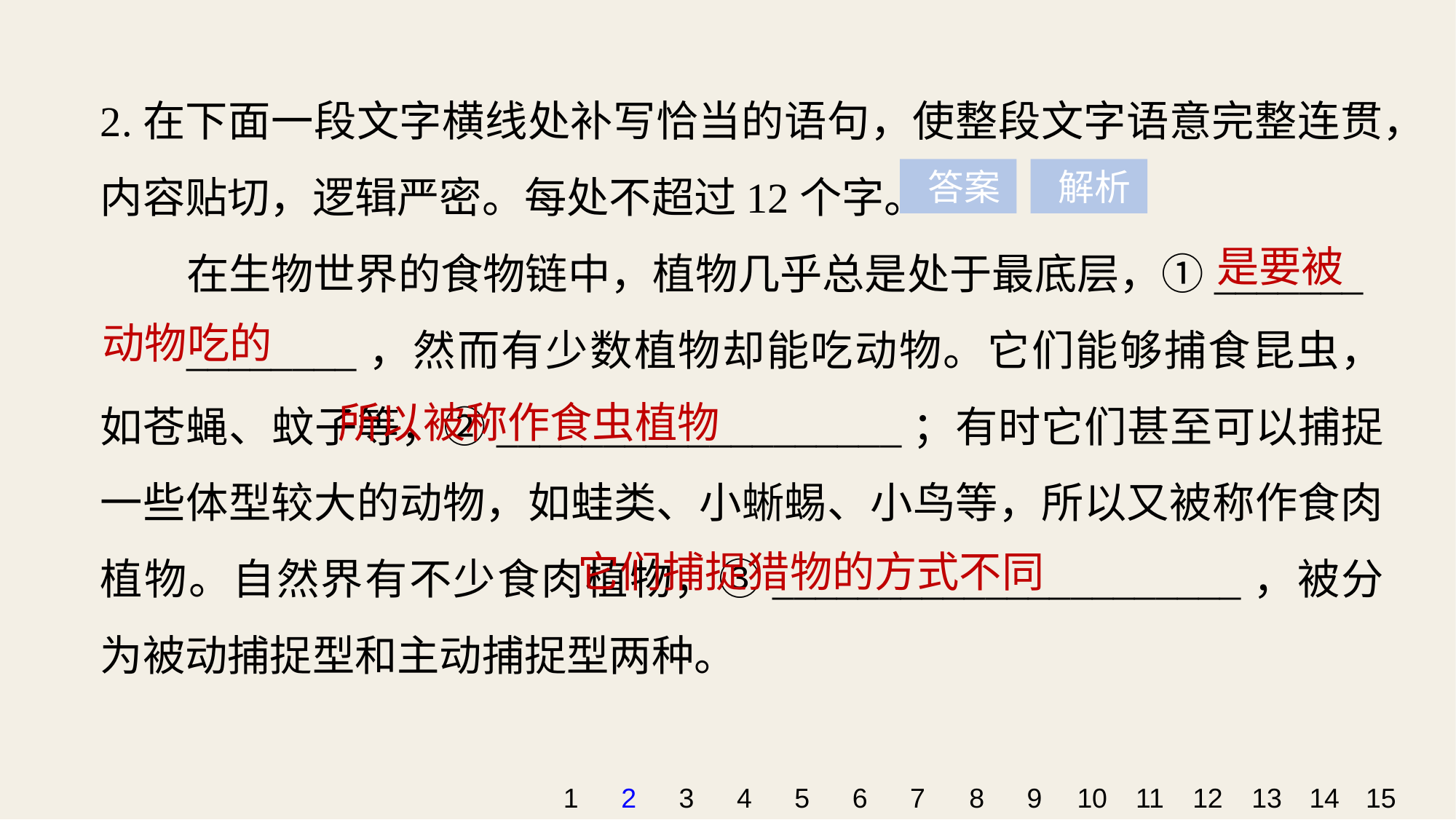

2.在下面一段文字横线处补写恰当的语句，使整段文字语意完整连贯，内容贴切，逻辑严密。每处不超过12个字。
在生物世界的食物链中，植物几乎总是处于最底层，①_______
________，然而有少数植物却能吃动物。它们能够捕食昆虫，如苍蝇、蚊子等，②___________________；有时它们甚至可以捕捉一些体型较大的动物，如蛙类、小蜥蜴、小鸟等，所以又被称作食肉植物。自然界有不少食肉植物，③______________________，被分为被动捕捉型和主动捕捉型两种。
 答案
 解析
是要被
动物吃的
所以被称作食虫植物
它们捕捉猎物的方式不同
1
2
3
4
5
6
7
8
9
10
11
12
13
14
15